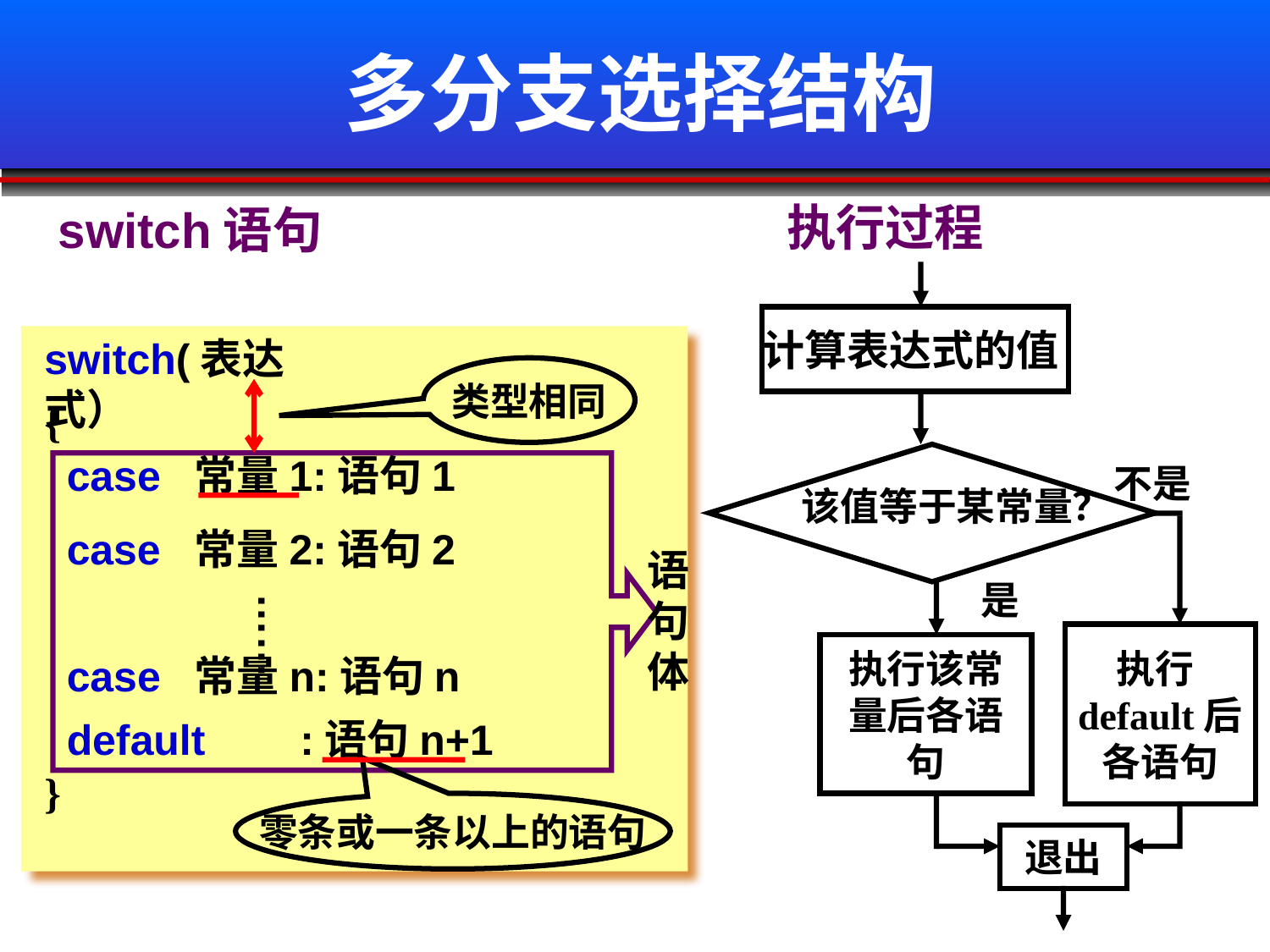

# 多分支选择结构
 执行过程
 switch语句

计算表达式的值

switch(表达式）
类型相同

{

 case  常量1:语句1

该值等于某常量？

不是

 case  常量2:语句2

语句体
 ……
是

执行default后各语句
执行该常量后各语句
 case  常量n:语句n
 default        :语句n+1
}

零条或一条以上的语句

退出